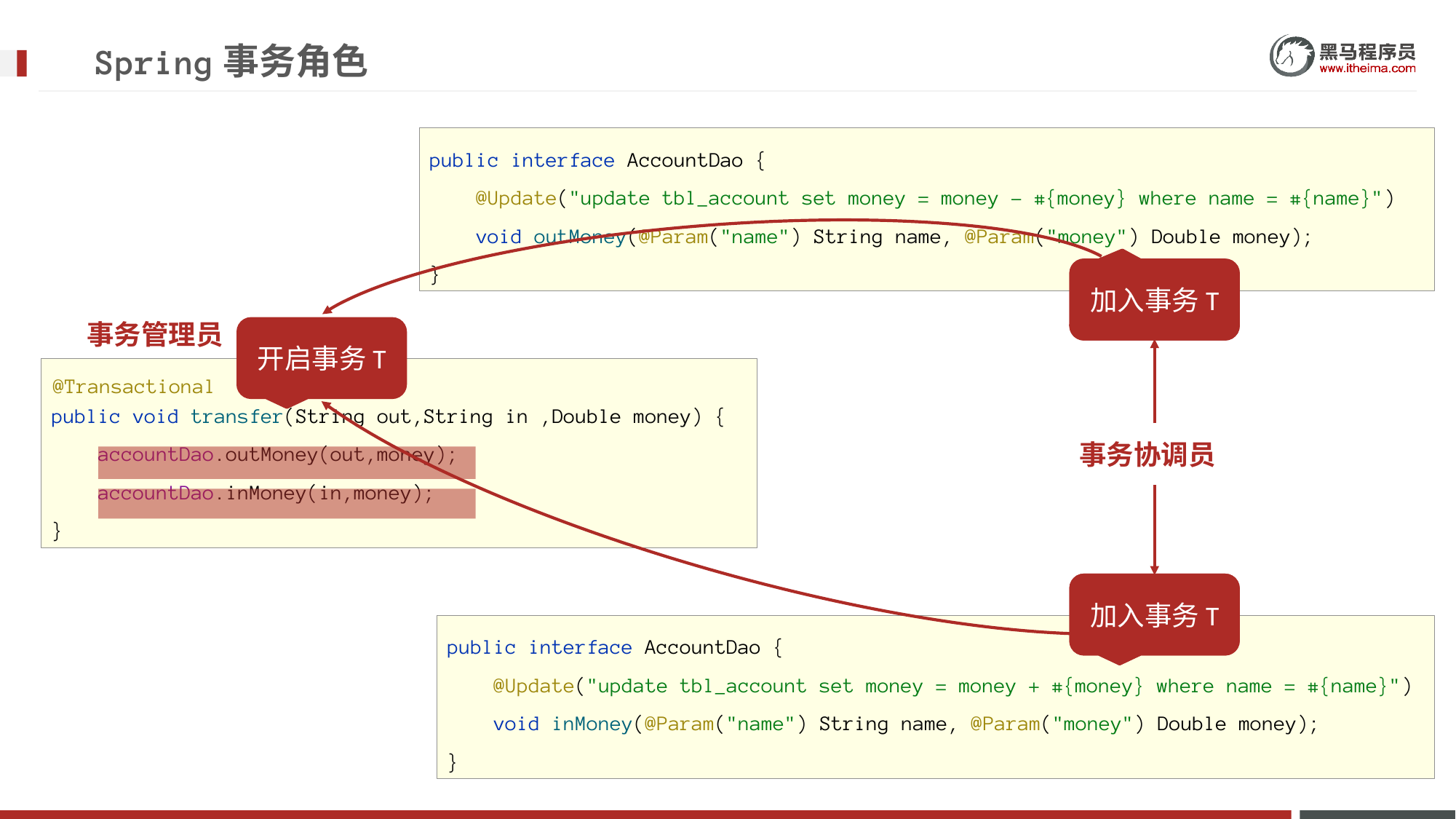

# Spring事务角色
public interface AccountDao {
    @Update("update tbl_account set money = money - #{money} where name = #{name}")
    void outMoney(@Param("name") String name, @Param("money") Double money);
}

开启事务T1
加入事务T
事务管理员
开启事务T

public void transfer(String out,String in ,Double money) {
    accountDao.outMoney(out,money);
    accountDao.inMoney(in,money);
}
@Transactional
事务协调员

开启事务T2
加入事务T
public interface AccountDao {
    @Update("update tbl_account set money = money + #{money} where name = #{name}")
    void inMoney(@Param("name") String name, @Param("money") Double money);
}